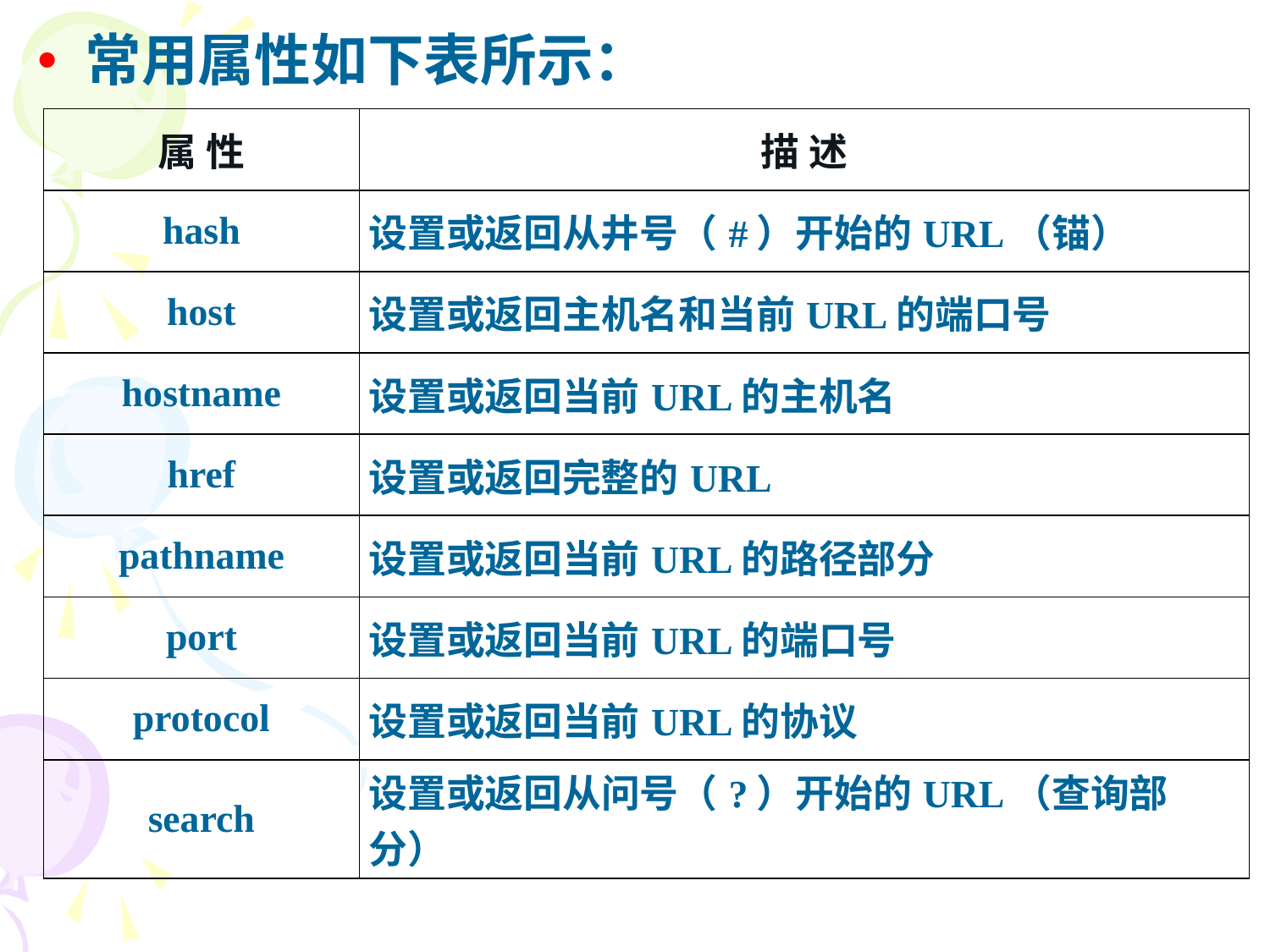

常用属性如下表所示：

| 属 性 | 描 述 |
| --- | --- |
| hash | 设置或返回从井号（#）开始的URL（锚） |
| host | 设置或返回主机名和当前URL的端口号 |
| hostname | 设置或返回当前URL的主机名 |
| href | 设置或返回完整的URL |
| pathname | 设置或返回当前URL的路径部分 |
| port | 设置或返回当前URL的端口号 |
| protocol | 设置或返回当前URL的协议 |
| search | 设置或返回从问号（?）开始的URL（查询部分） |